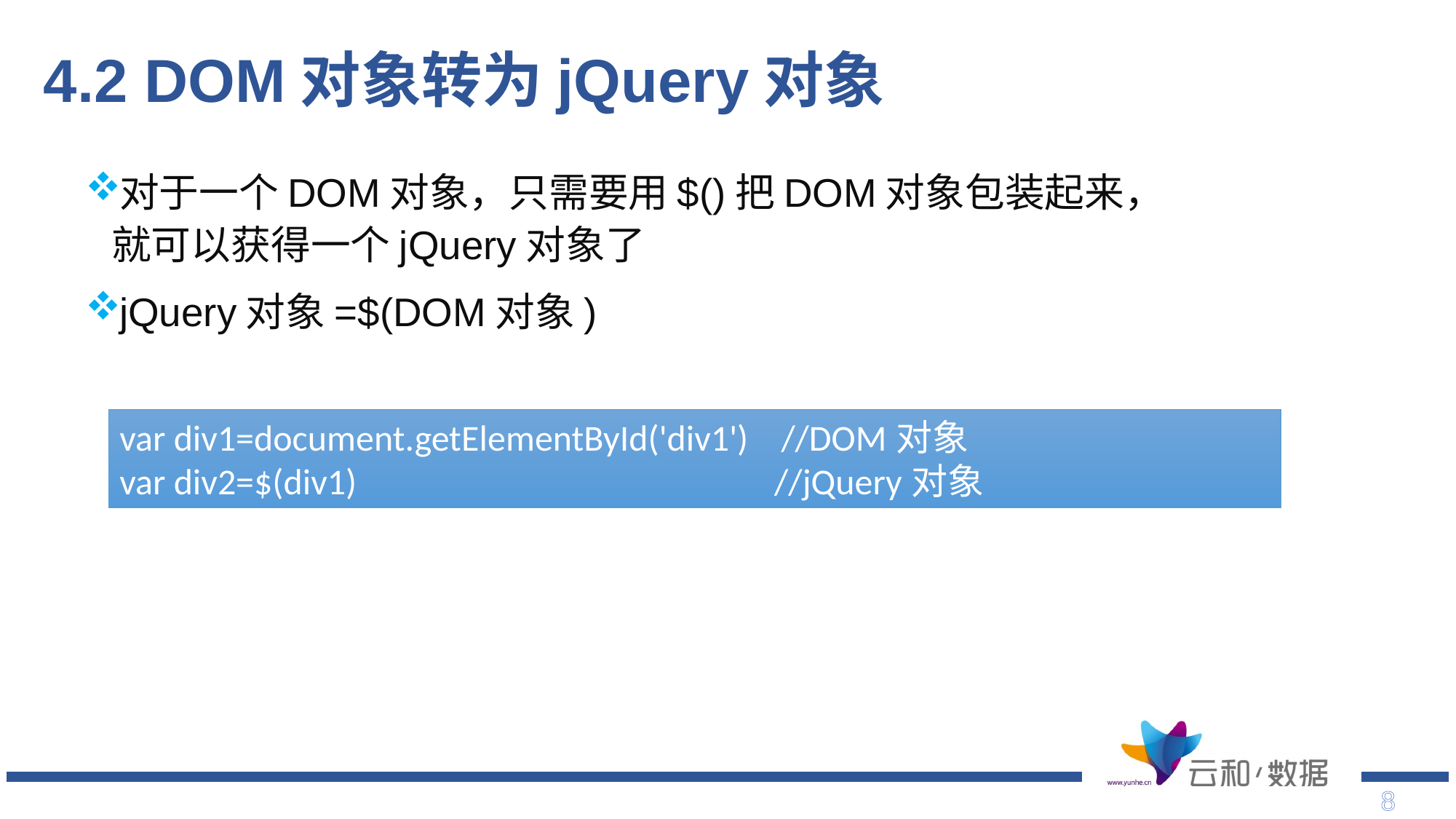

# 4.2 DOM对象转为jQuery对象
对于一个DOM对象，只需要用$()把DOM对象包装起来，就可以获得一个jQuery对象了
jQuery对象=$(DOM对象)
var div1=document.getElementById('div1')    //DOM对象
var div2=$(div1)                                                   //jQuery对象